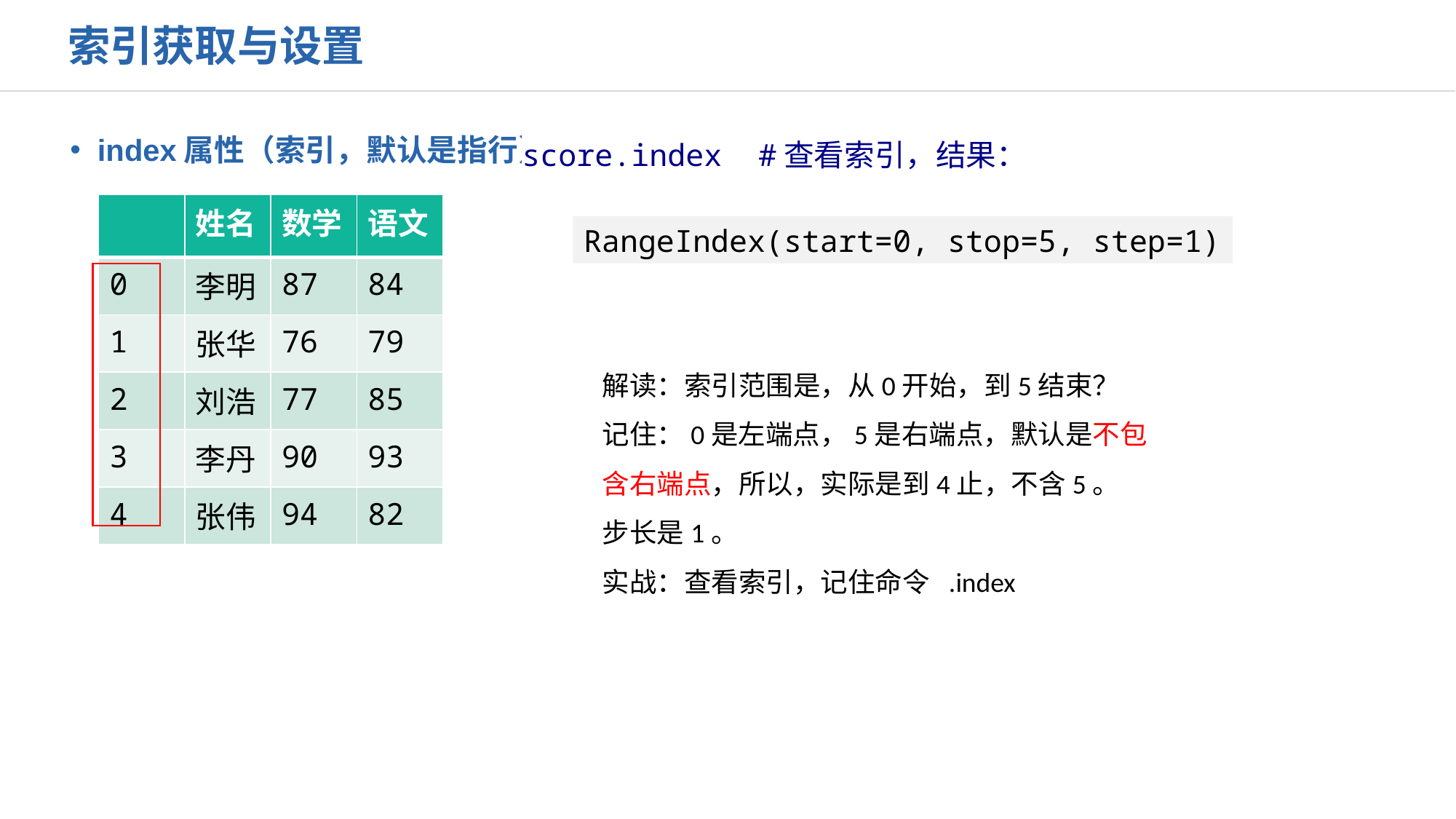

索引获取与设置
index属性（索引，默认是指行）

score.index  #查看索引，结果：
|  | 姓名 | 数学 | 语文 |
| --- | --- | --- | --- |
| 0 | 李明 | 87 | 84 |
| 1 | 张华 | 76 | 79 |
| 2 | 刘浩 | 77 | 85 |
| 3 | 李丹 | 90 | 93 |
| 4 | 张伟 | 94 | 82 |
RangeIndex(start=0, stop=5, step=1)

解读：索引范围是，从0开始，到5结束？
记住：0是左端点，5是右端点，默认是不包含右端点，所以，实际是到4止，不含5。
步长是1。
实战：查看索引，记住命令  .index